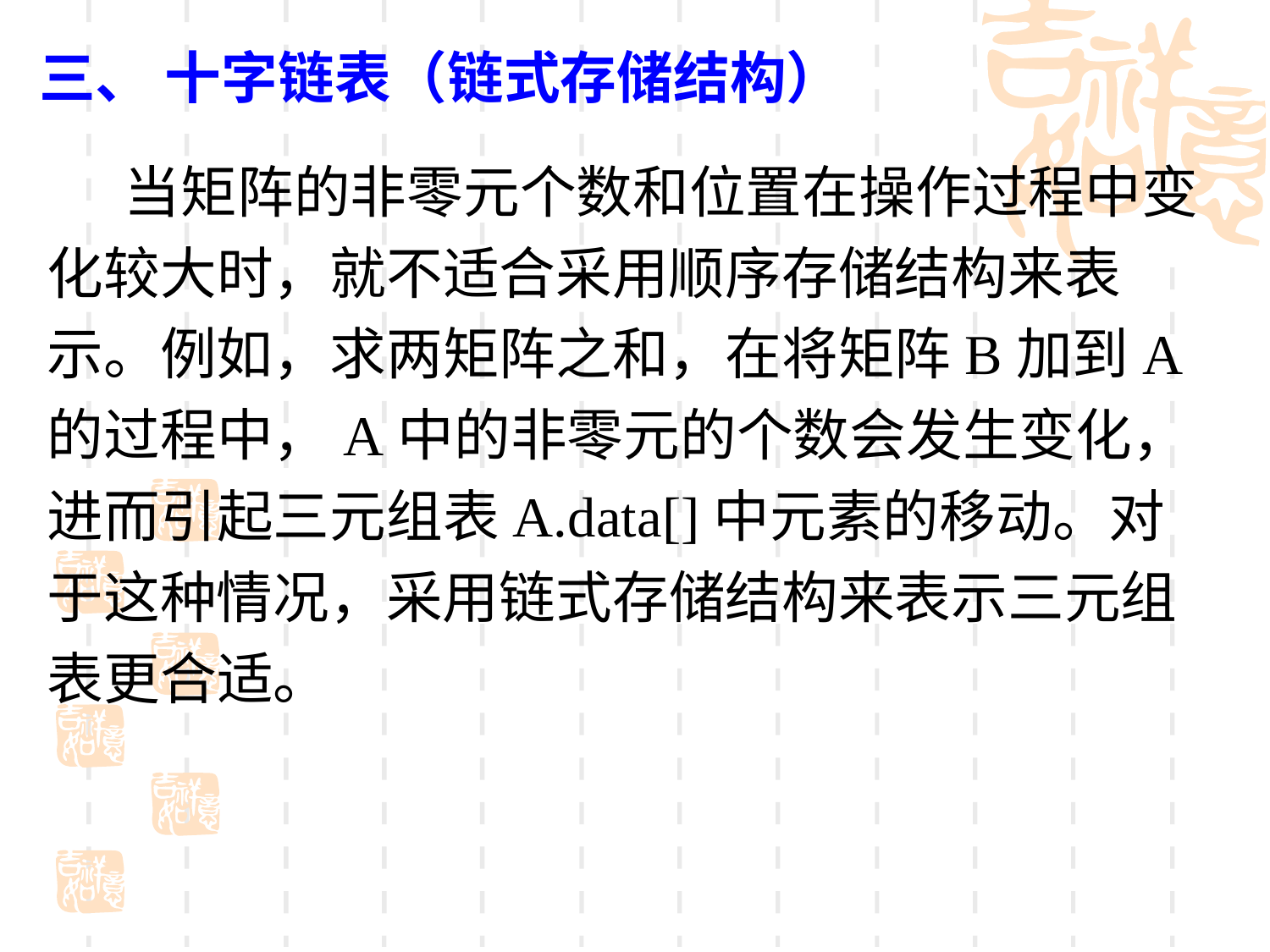

三、 十字链表（链式存储结构）
     当矩阵的非零元个数和位置在操作过程中变化较大时，就不适合采用顺序存储结构来表示。例如，求两矩阵之和，在将矩阵B加到A的过程中，A中的非零元的个数会发生变化，进而引起三元组表A.data[]中元素的移动。对于这种情况，采用链式存储结构来表示三元组表更合适。